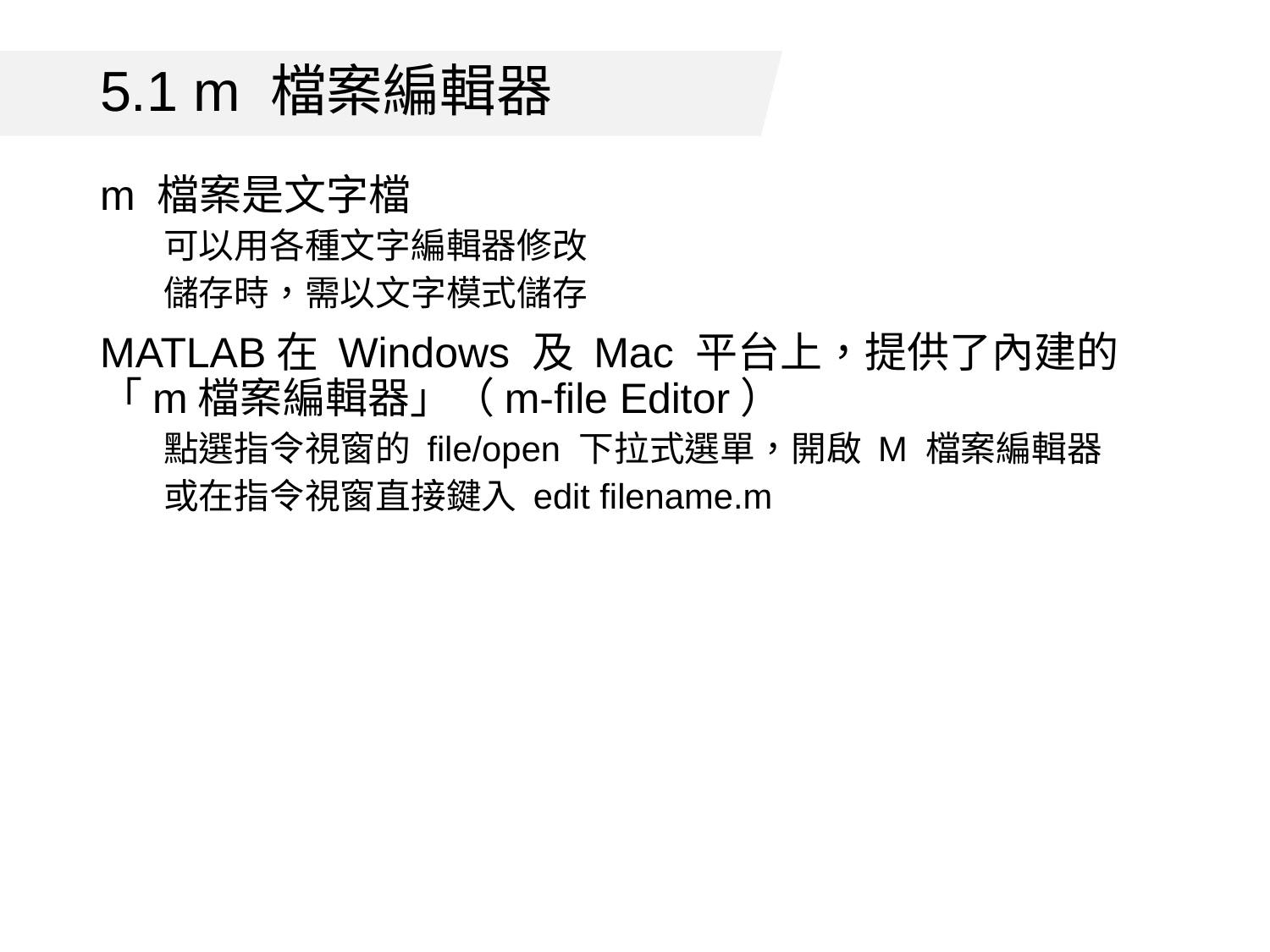

# 5.1 m 檔案編輯器
m 檔案是文字檔
可以用各種文字編輯器修改
儲存時，需以文字模式儲存
MATLAB在 Windows 及 Mac 平台上，提供了內建的「m檔案編輯器」（m-file Editor）
點選指令視窗的 file/open 下拉式選單，開啟 M 檔案編輯器
或在指令視窗直接鍵入 edit filename.m